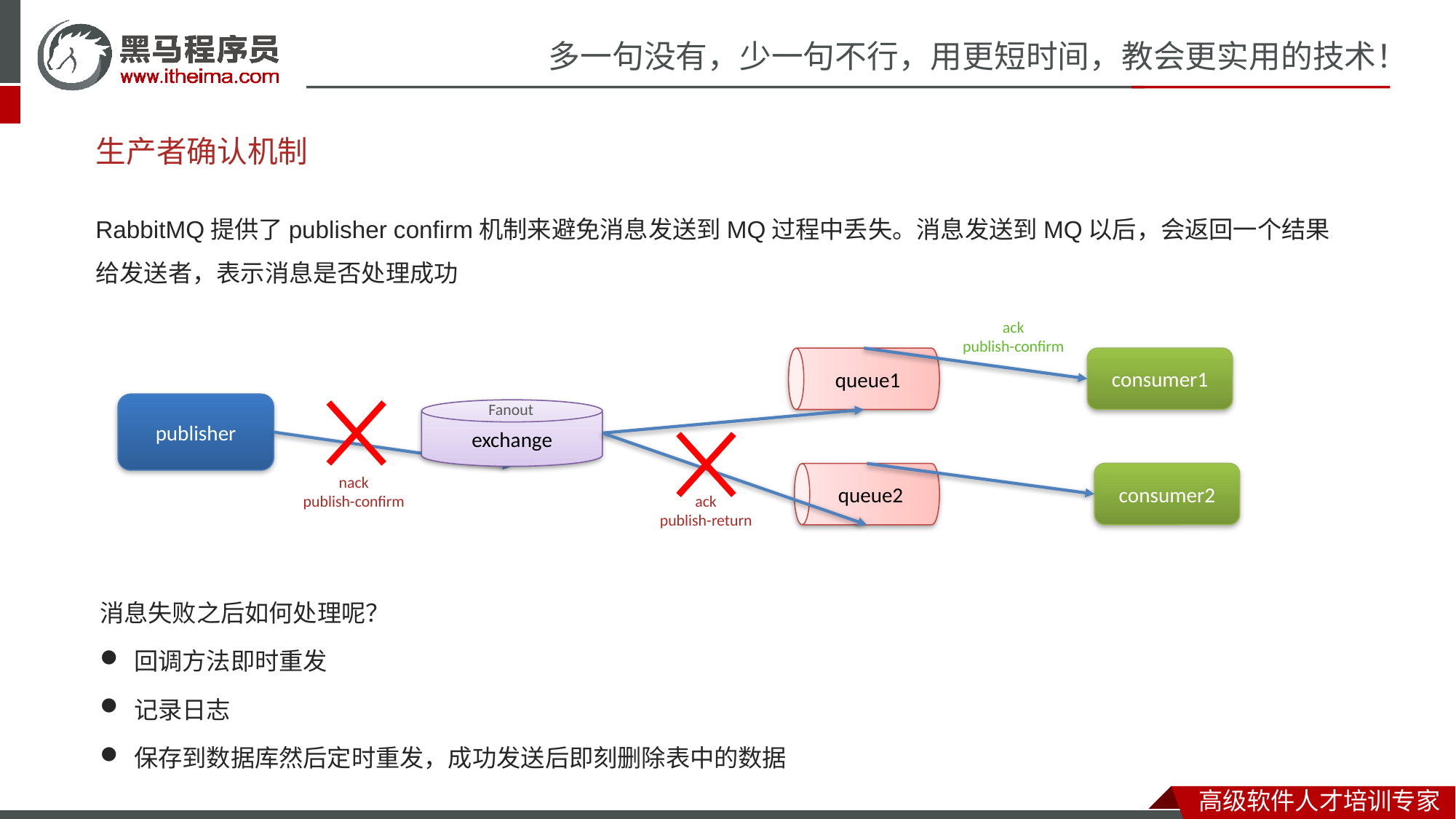

# 生产者确认机制
RabbitMQ提供了publisher confirm机制来避免消息发送到MQ过程中丢失。消息发送到MQ以后，会返回一个结果给发送者，表示消息是否处理成功
queue1
ack
publish-confirm
consumer1

publisher
Fanout
exchange

queue2
consumer2
nack
publish-confirm
ack
publish-return
消息失败之后如何处理呢？
回调方法即时重发
记录日志
保存到数据库然后定时重发，成功发送后即刻删除表中的数据